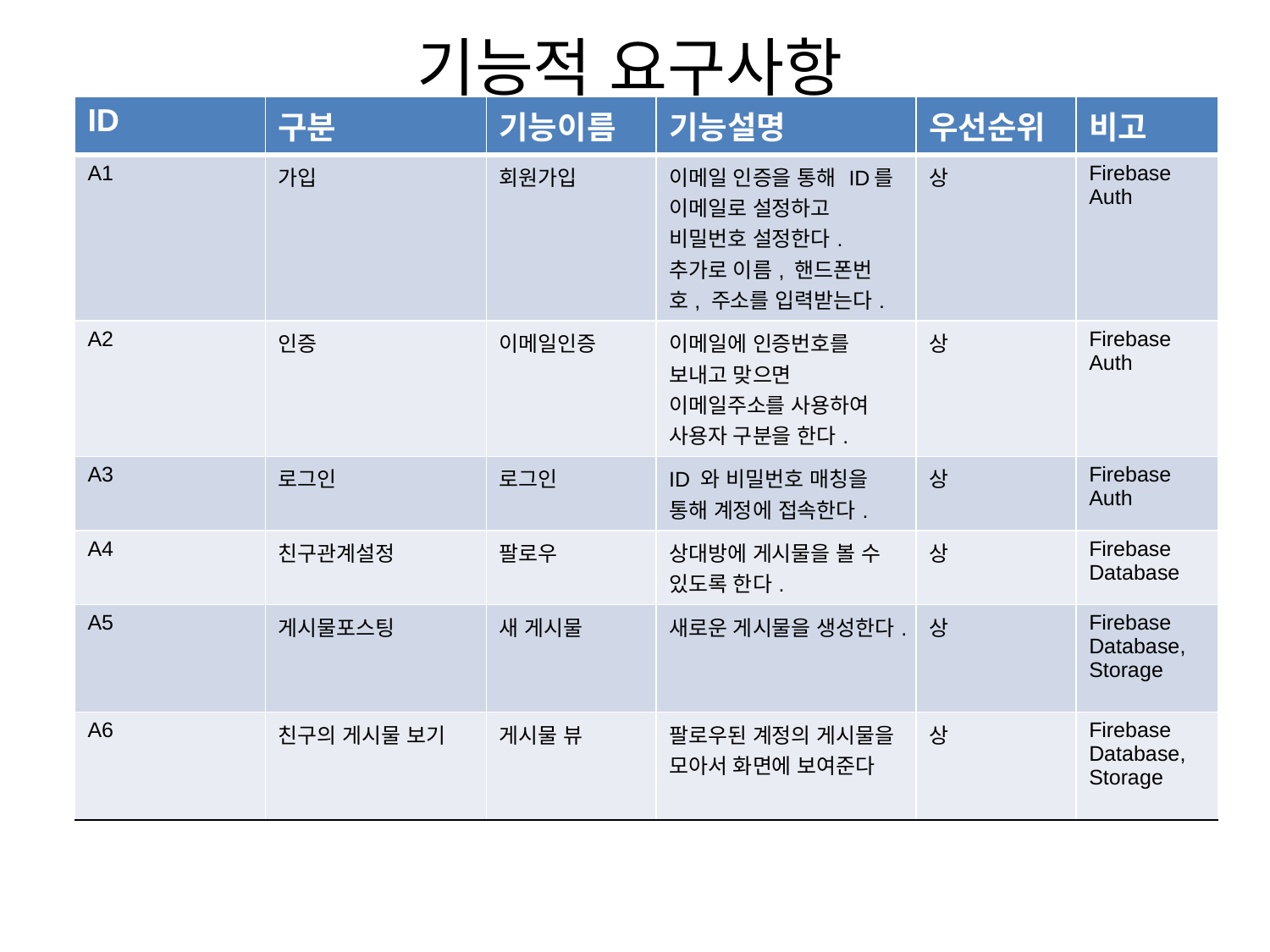

# 기능적 요구사항
| ID | 구분 | 기능이름 | 기능설명 | 우선순위 | 비고 |
| --- | --- | --- | --- | --- | --- |
| A1 | 가입 | 회원가입 | 이메일 인증을 통해 ID를 이메일로 설정하고 비밀번호 설정한다. 추가로 이름, 핸드폰번호, 주소를 입력받는다. | 상 | Firebase Auth |
| A2 | 인증 | 이메일인증 | 이메일에 인증번호를 보내고 맞으면 이메일주소를 사용하여 사용자 구분을 한다. | 상 | Firebase Auth |
| A3 | 로그인 | 로그인 | ID 와 비밀번호 매칭을 통해 계정에 접속한다. | 상 | Firebase Auth |
| A4 | 친구관계설정 | 팔로우 | 상대방에 게시물을 볼 수 있도록 한다. | 상 | Firebase Database |
| A5 | 게시물포스팅 | 새 게시물 | 새로운 게시물을 생성한다. | 상 | Firebase Database, Storage |
| A6 | 친구의 게시물 보기 | 게시물 뷰 | 팔로우된 계정의 게시물을 모아서 화면에 보여준다 | 상 | Firebase Database, Storage |